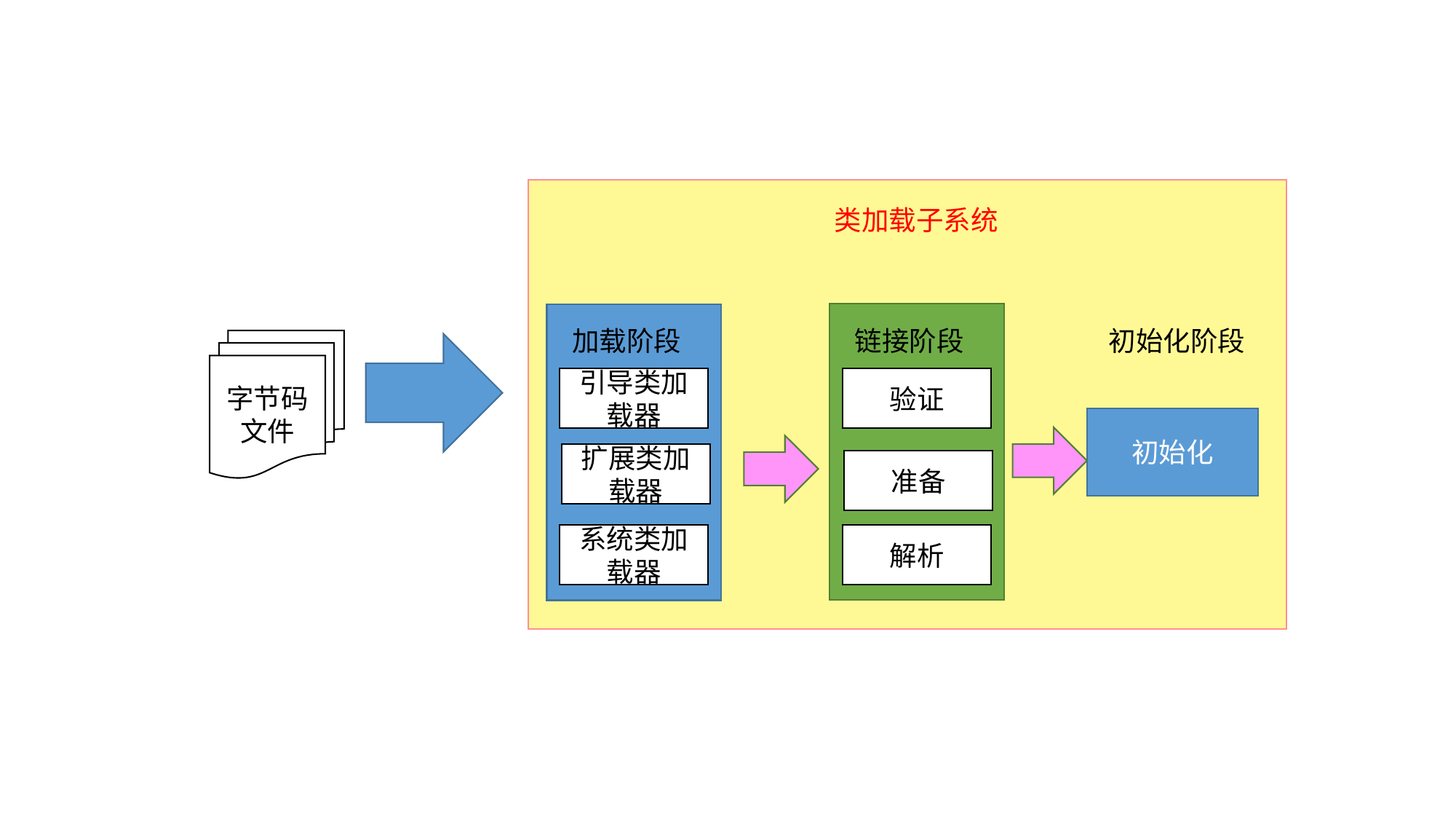

类加载子系统

加载阶段
链接阶段
初始化阶段
字节码文件

引导类加载器
验证
初始化

扩展类加载器
准备
系统类加载器
解析